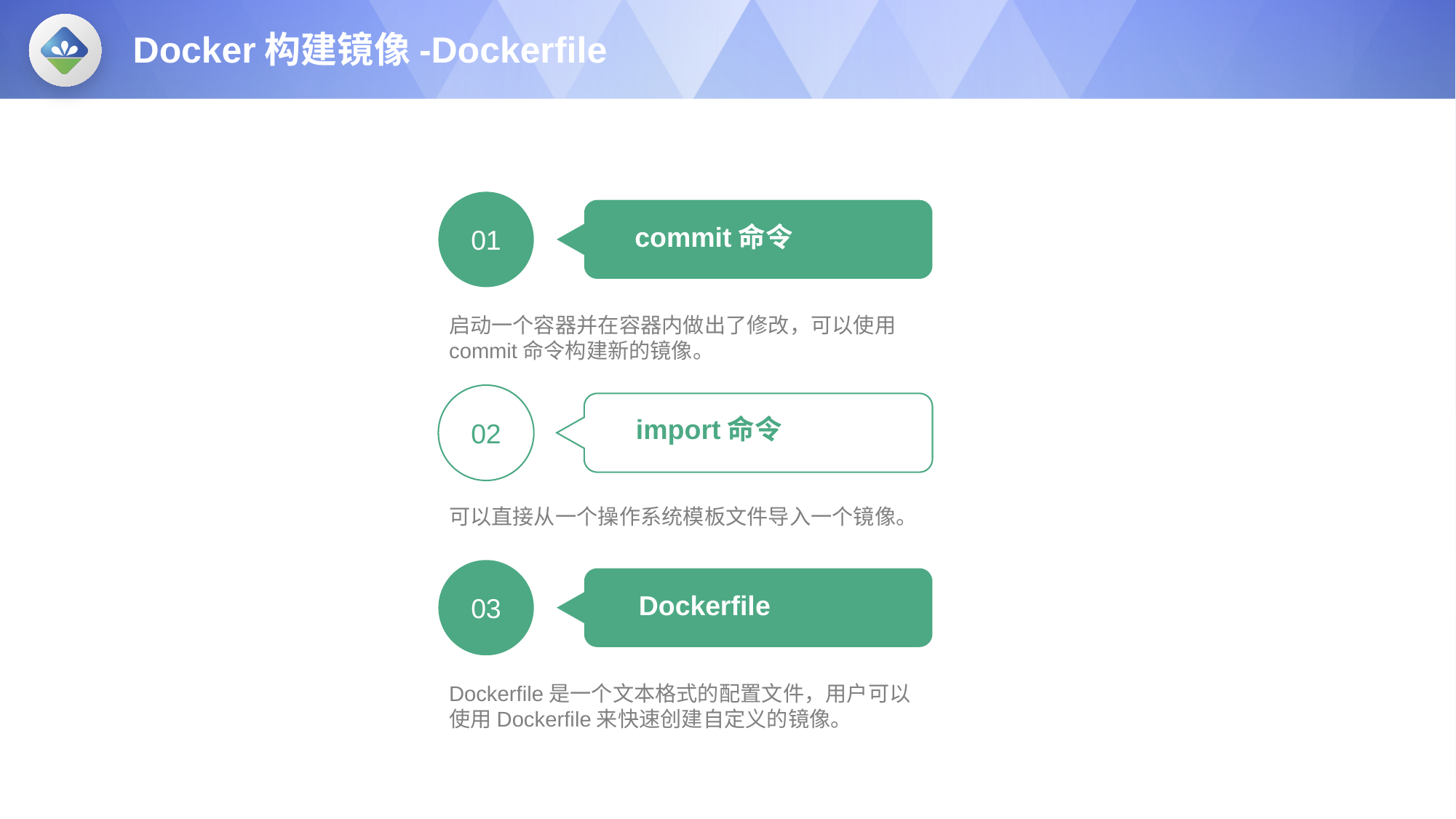

Docker构建镜像-Dockerfile

01
commit命令

启动一个容器并在容器内做出了修改，可以使用commit命令构建新的镜像。
02
import命令

可以直接从一个操作系统模板文件导入一个镜像。
03
Dockerfile
Dockerfile是一个文本格式的配置文件，用户可以使用Dockerfile来快速创建自定义的镜像。